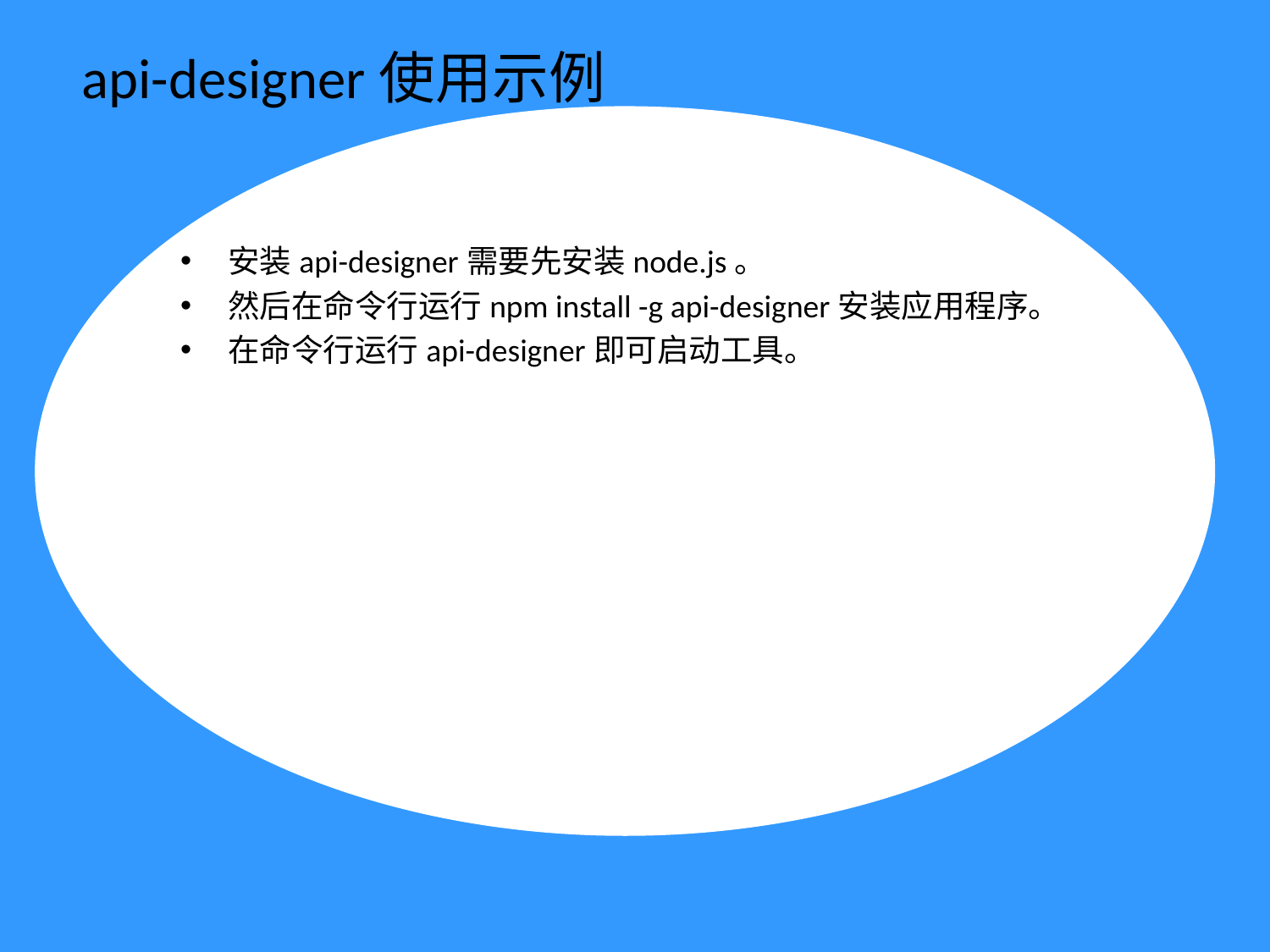

# api-designer使用示例
安装api-designer需要先安装node.js。
然后在命令行运行npm install -g api-designer安装应用程序。
在命令行运行api-designer即可启动工具。